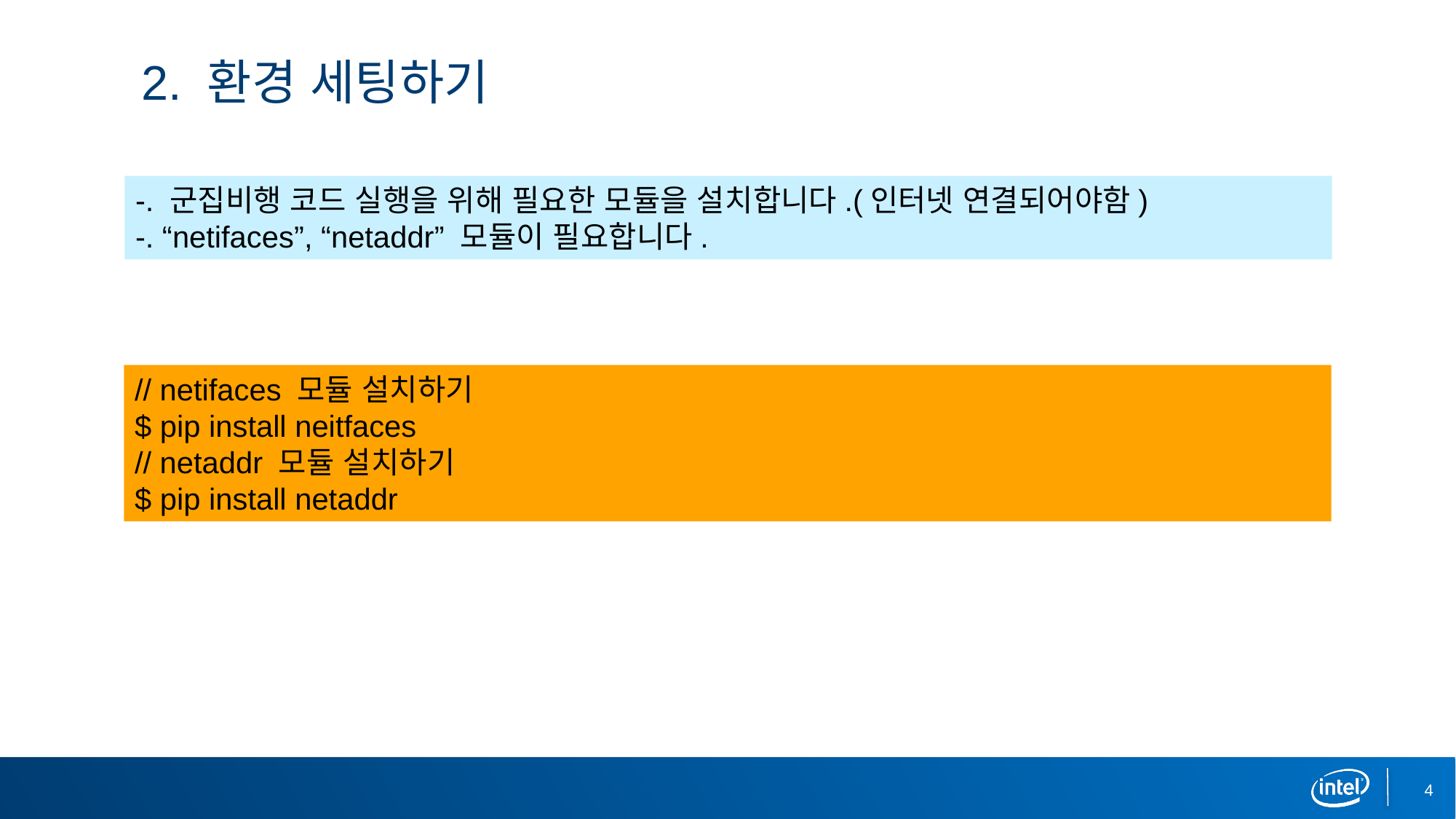

# 2. 환경 세팅하기
-. 군집비행 코드 실행을 위해 필요한 모듈을 설치합니다.(인터넷 연결되어야함)
-. “netifaces”, “netaddr” 모듈이 필요합니다.
// netifaces 모듈 설치하기
$ pip install neitfaces
// netaddr 모듈 설치하기
$ pip install netaddr
4